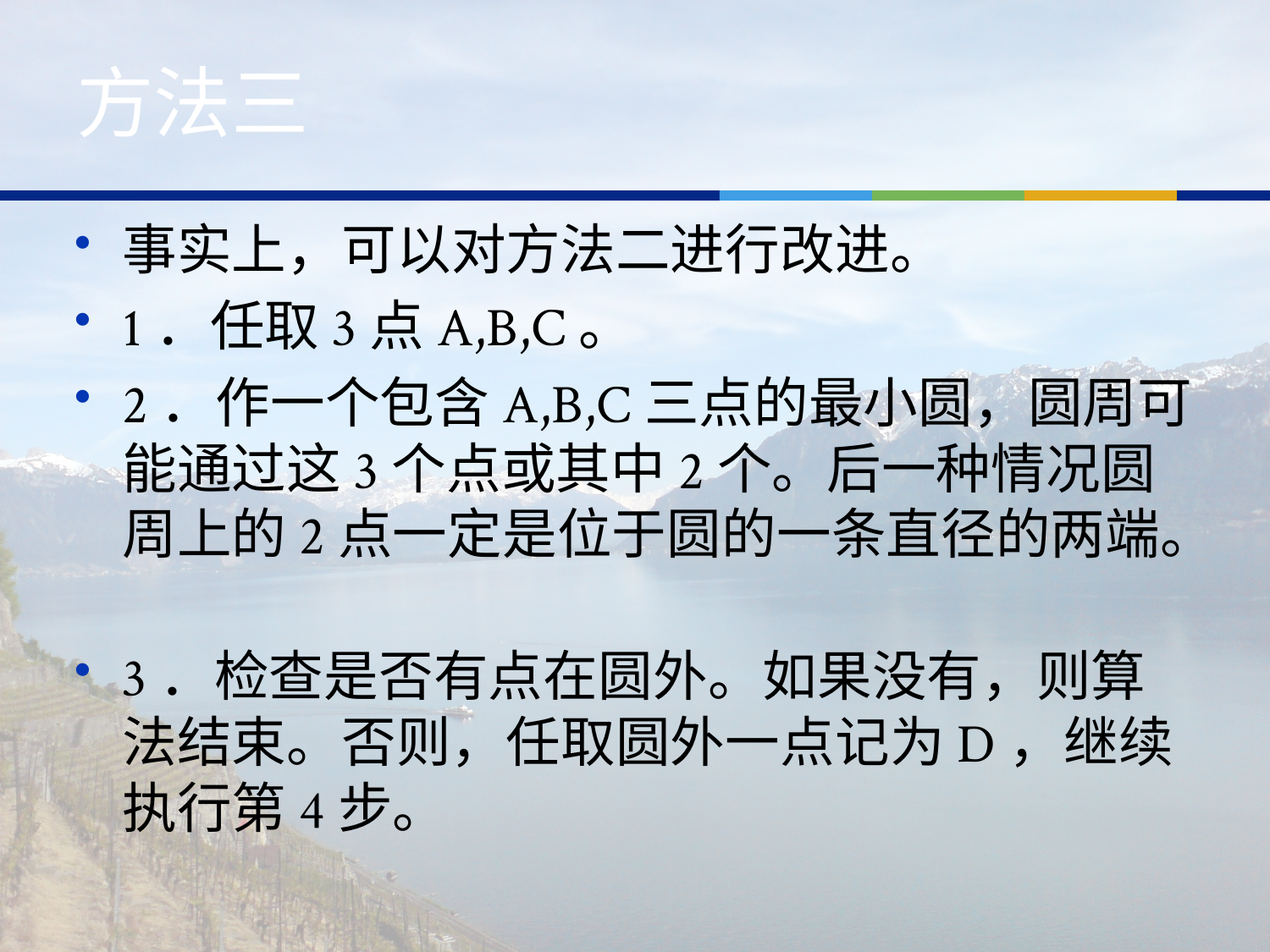

# 方法三
事实上，可以对方法二进行改进。
1．任取3点A,B,C。
2．作一个包含A,B,C三点的最小圆，圆周可能通过这3个点或其中2个。后一种情况圆周上的2点一定是位于圆的一条直径的两端。
3．检查是否有点在圆外。如果没有，则算法结束。否则，任取圆外一点记为D，继续执行第4步。